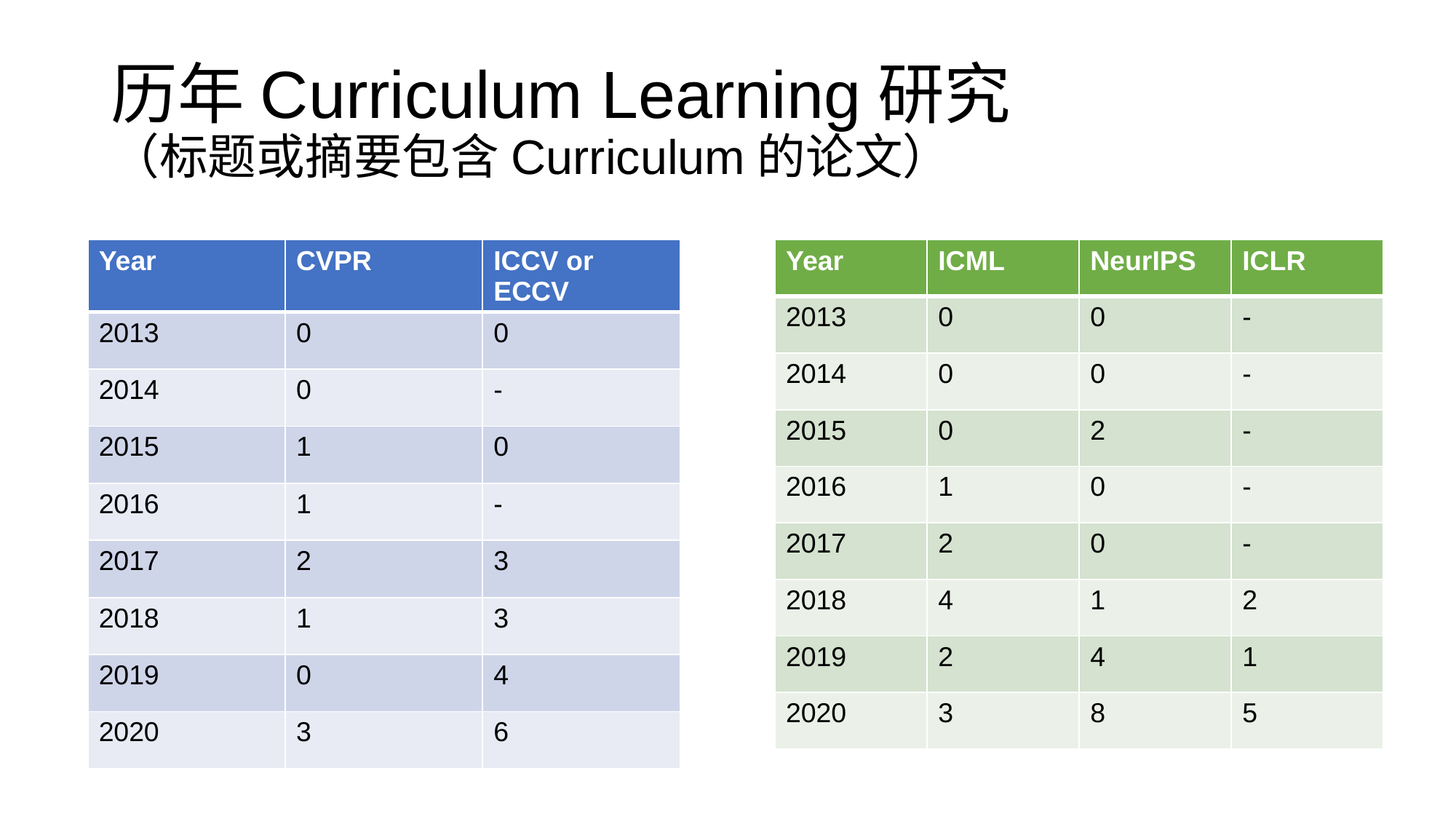

# 历年Curriculum Learning研究 （标题或摘要包含Curriculum的论文）
| Year | CVPR | ICCV or ECCV |
| --- | --- | --- |
| 2013 | 0 | 0 |
| 2014 | 0 | - |
| 2015 | 1 | 0 |
| 2016 | 1 | - |
| 2017 | 2 | 3 |
| 2018 | 1 | 3 |
| 2019 | 0 | 4 |
| 2020 | 3 | 6 |
| Year | ICML | NeurIPS | ICLR |
| --- | --- | --- | --- |
| 2013 | 0 | 0 | - |
| 2014 | 0 | 0 | - |
| 2015 | 0 | 2 | - |
| 2016 | 1 | 0 | - |
| 2017 | 2 | 0 | - |
| 2018 | 4 | 1 | 2 |
| 2019 | 2 | 4 | 1 |
| 2020 | 3 | 8 | 5 |